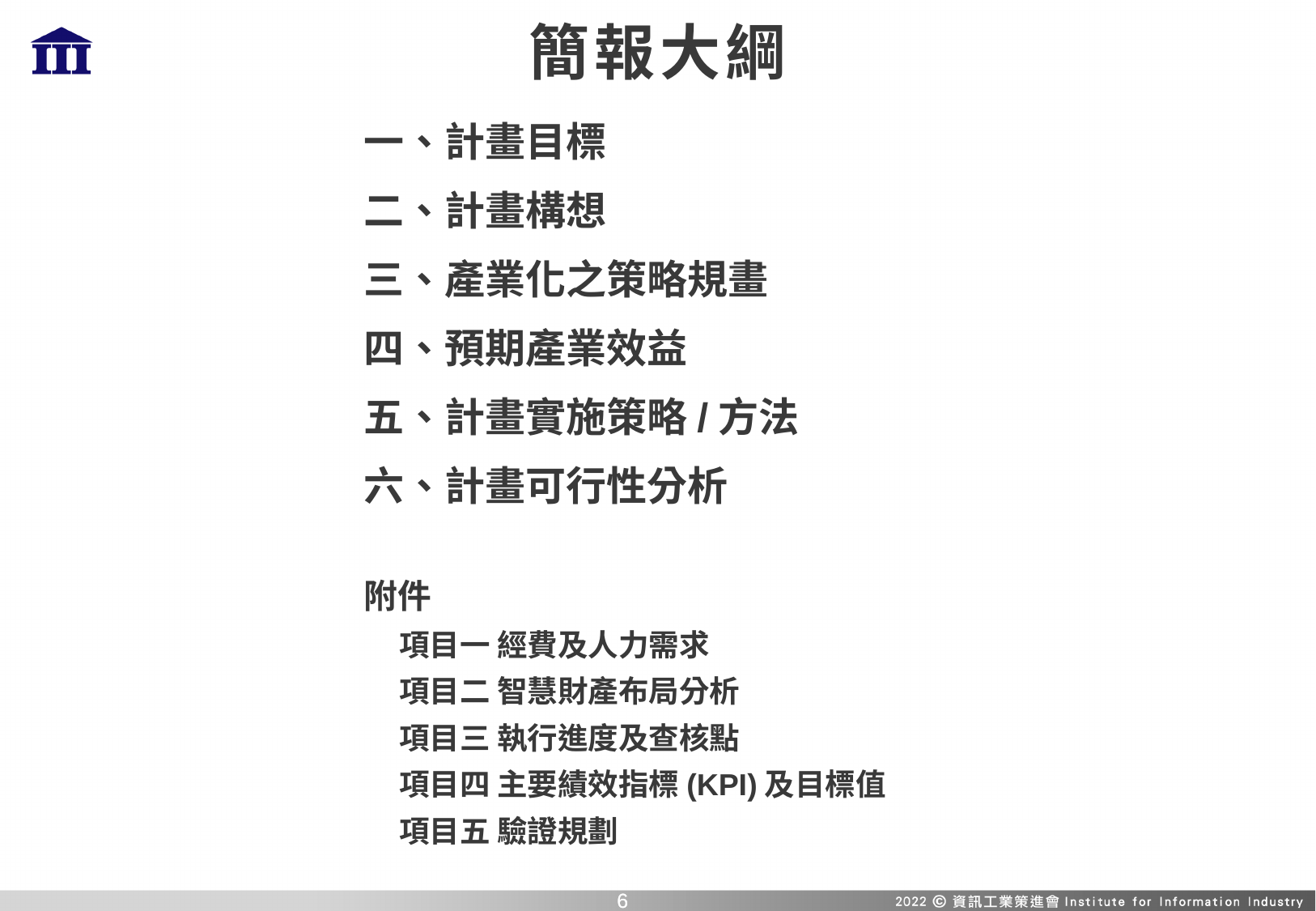

# 簡報大綱
一、計畫目標
二、計畫構想
三、產業化之策略規畫
四、預期產業效益
五、計畫實施策略/方法
六、計畫可行性分析

附件
項目一 經費及人力需求
項目二 智慧財產布局分析
項目三 執行進度及查核點
項目四 主要績效指標(KPI)及目標值
項目五 驗證規劃